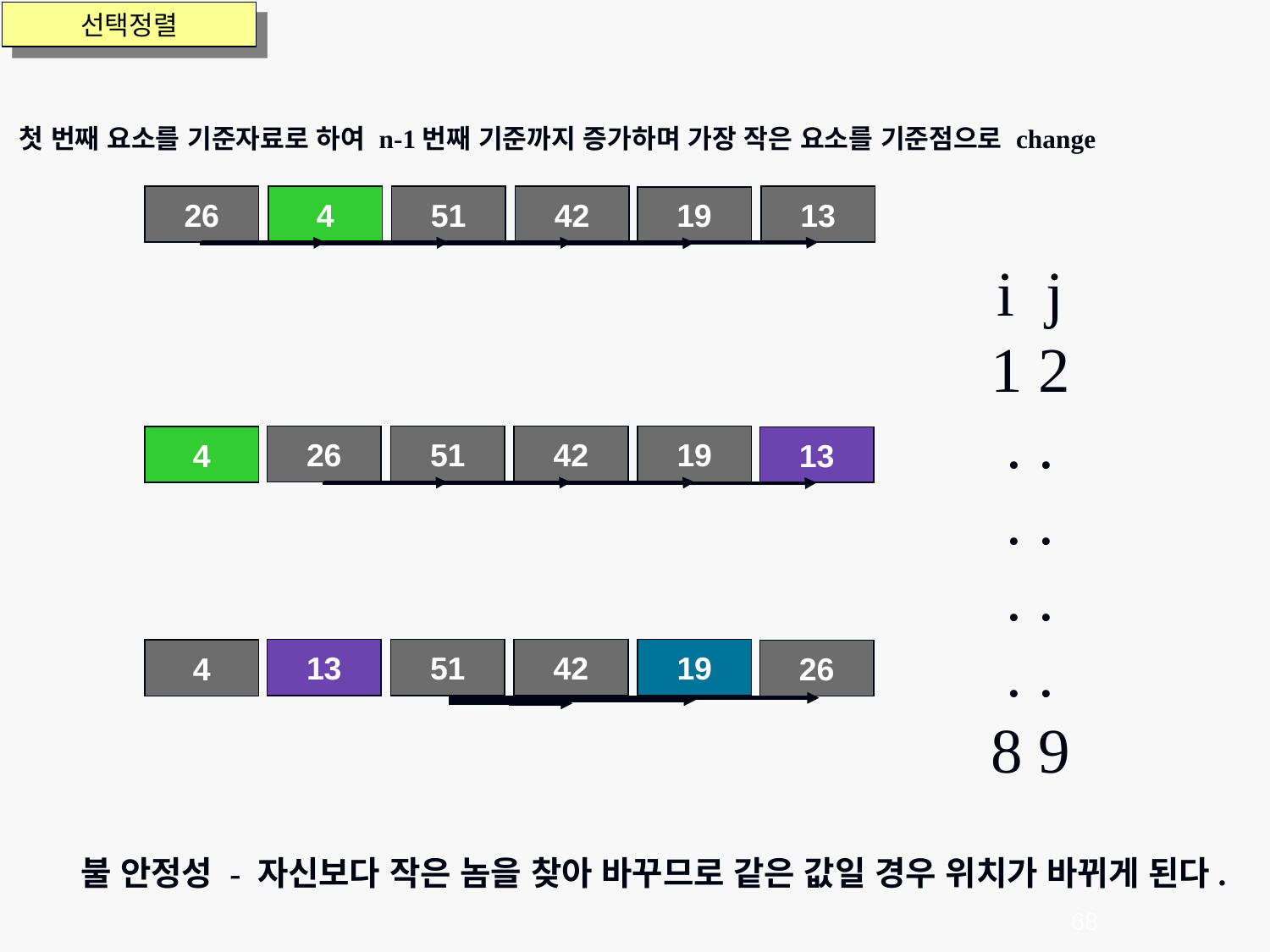

선택정렬
첫 번째 요소를 기준자료로 하여 n-1번째 기준까지 증가하며 가장 작은 요소를 기준점으로 change
26
4
51
42
13
19
i  j
1 2
. .
. .
. .
. .
8 9
26
51
42
19
4
13
13
51
42
19
4
26
불 안정성 - 자신보다 작은 놈을 찾아 바꾸므로 같은 값일 경우 위치가 바뀌게 된다.
68